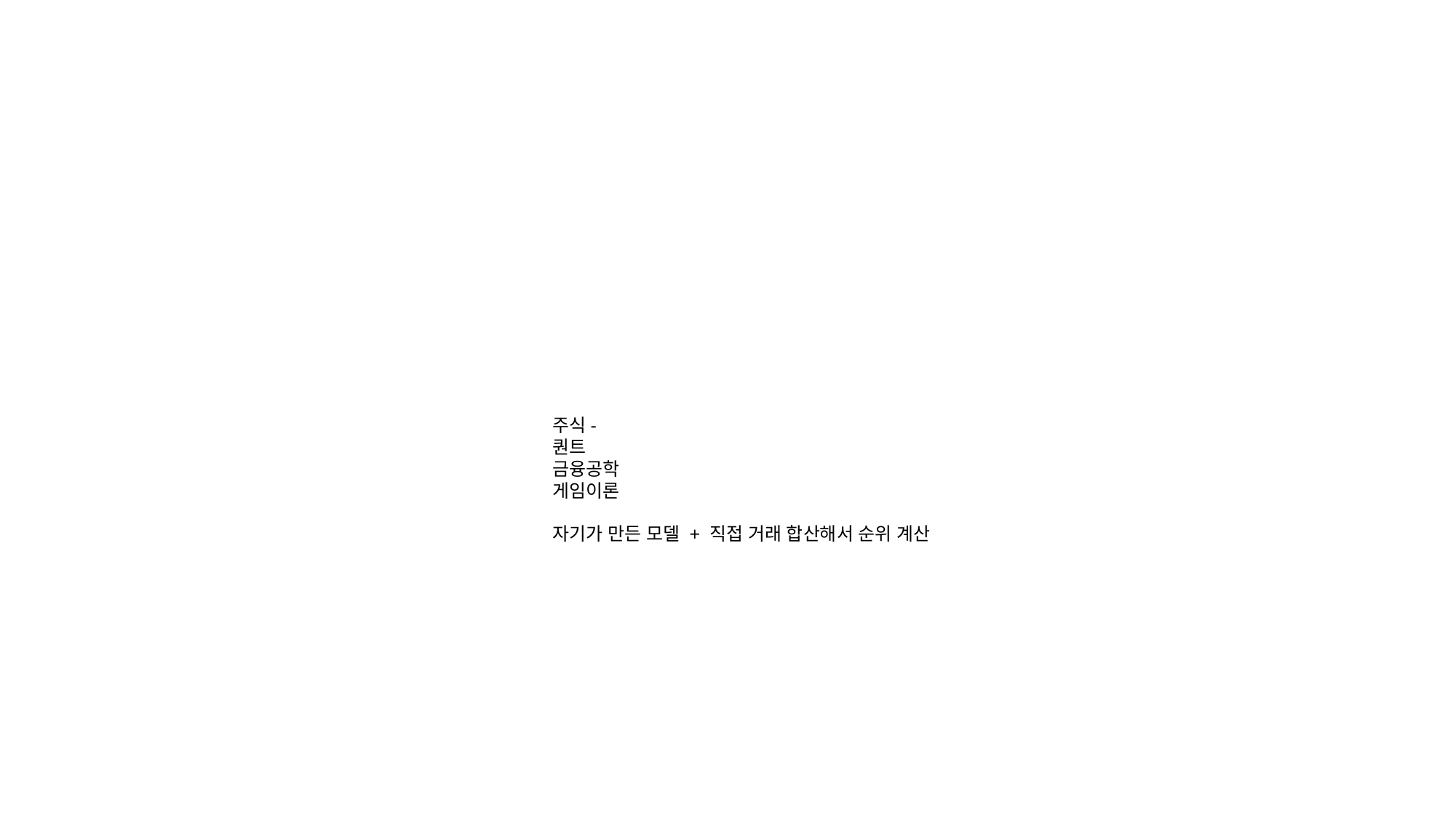

주식-
퀀트
금융공학
게임이론

자기가 만든 모델 + 직접 거래 합산해서 순위 계산